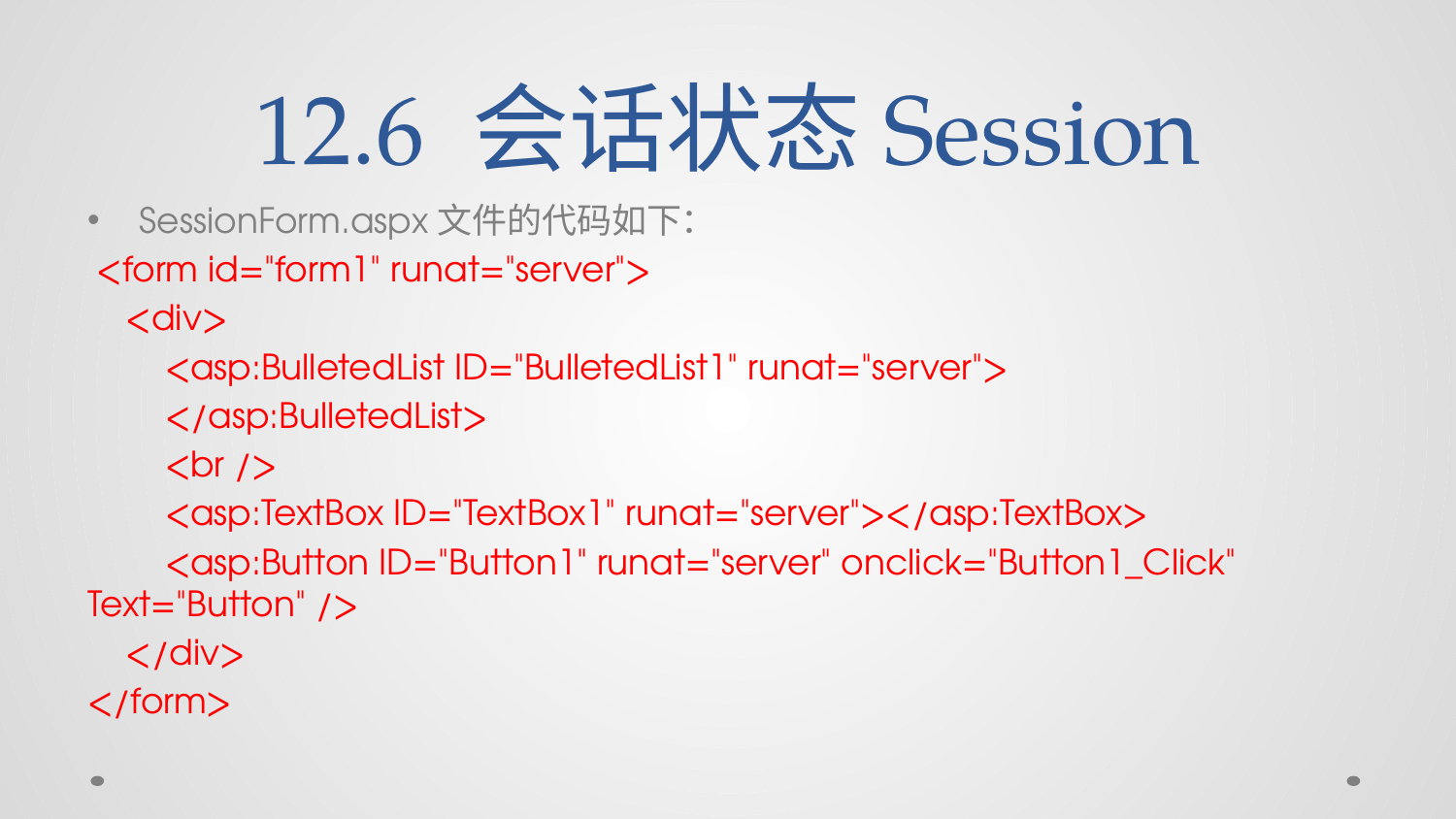

# 12.6 会话状态Session
SessionForm.aspx文件的代码如下：
 <form id="form1" runat="server">
    <div>
        <asp:BulletedList ID="BulletedList1" runat="server">
        </asp:BulletedList>
        <br />
        <asp:TextBox ID="TextBox1" runat="server"></asp:TextBox>
        <asp:Button ID="Button1" runat="server" onclick="Button1_Click" Text="Button" />
    </div>
</form>